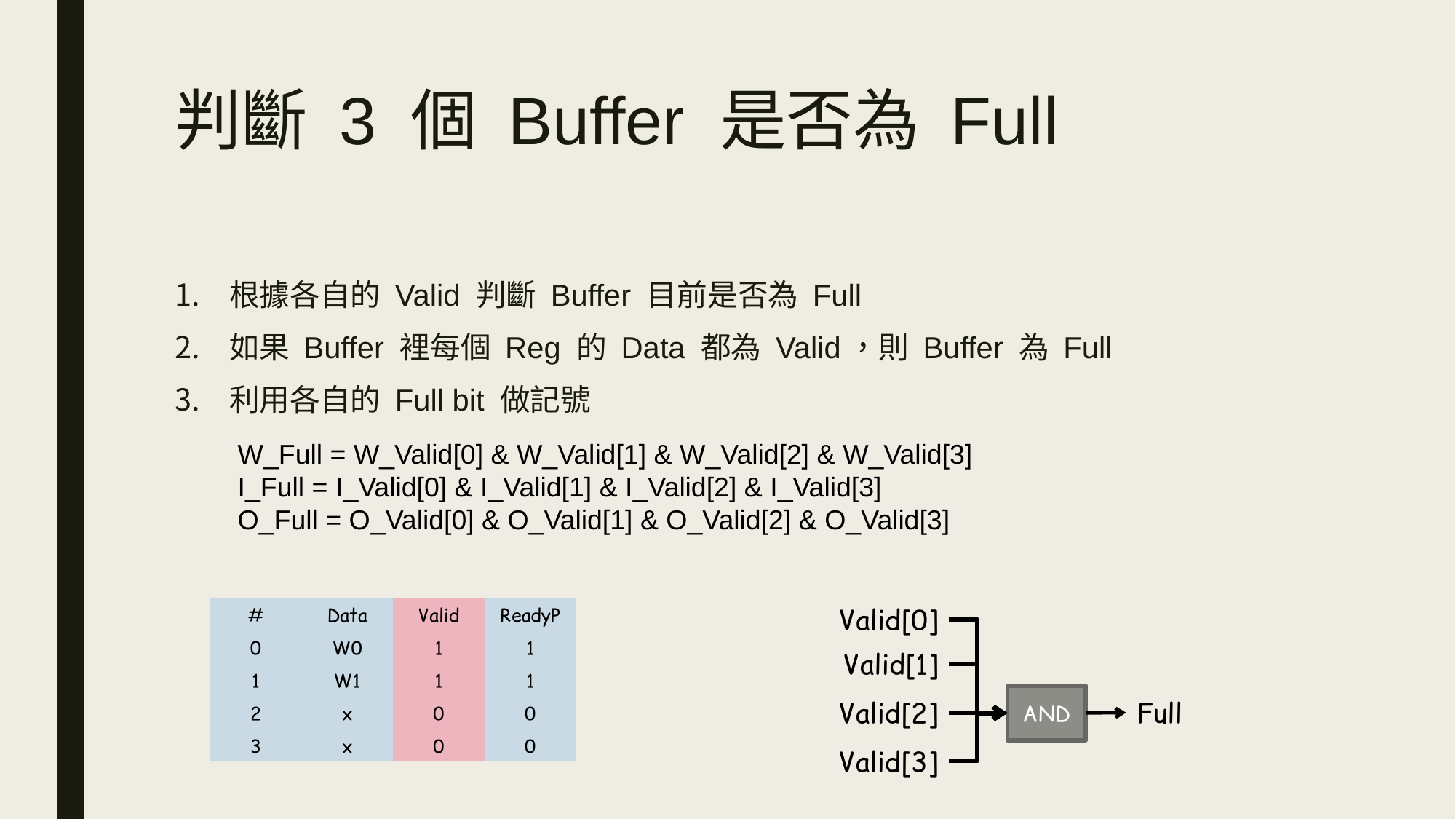

# 判斷 3 個 Buffer 是否為 Full
根據各自的 Valid 判斷 Buffer 目前是否為 Full
如果 Buffer 裡每個 Reg 的 Data 都為 Valid，則 Buffer 為 Full
利用各自的 Full bit 做記號
W_Full = W_Valid[0] & W_Valid[1] & W_Valid[2] & W_Valid[3]
I_Full = I_Valid[0] & I_Valid[1] & I_Valid[2] & I_Valid[3]
O_Full = O_Valid[0] & O_Valid[1] & O_Valid[2] & O_Valid[3]
| # | Data | Valid | ReadyP |
| --- | --- | --- | --- |
| 0 | W0 | 1 | 1 |
| 1 | W1 | 1 | 1 |
| 2 | x | 0 | 0 |
| 3 | x | 0 | 0 |
Valid[0]
Valid[1]
AND
Valid[2]
Full
Valid[3]